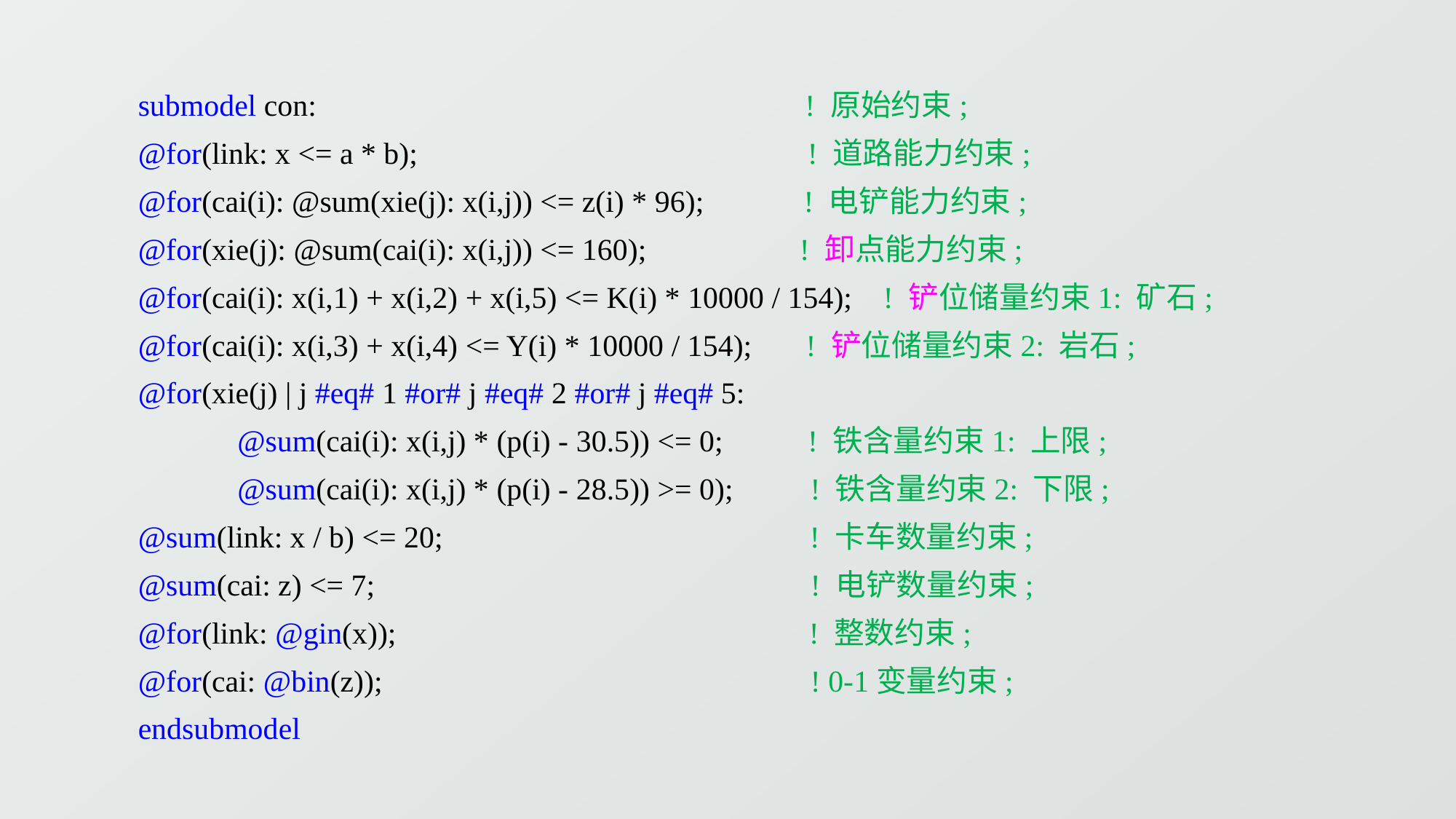

submodel con:                                                                ! 原始约束;
@for(link: x <= a * b);                                                   ! 道路能力约束;
@for(cai(i): @sum(xie(j): x(i,j)) <= z(i) * 96);             ! 电铲能力约束;
@for(xie(j): @sum(cai(i): x(i,j)) <= 160);                    ! 卸点能力约束;
@for(cai(i): x(i,1) + x(i,2) + x(i,5) <= K(i) * 10000 / 154);    ! 铲位储量约束1: 矿石;
@for(cai(i): x(i,3) + x(i,4) <= Y(i) * 10000 / 154);       ! 铲位储量约束2: 岩石;
@for(xie(j) | j #eq# 1 #or# j #eq# 2 #or# j #eq# 5:
             @sum(cai(i): x(i,j) * (p(i) - 30.5)) <= 0;           ! 铁含量约束1: 上限;
             @sum(cai(i): x(i,j) * (p(i) - 28.5)) >= 0);          ! 铁含量约束2: 下限;
@sum(link: x / b) <= 20;                                                ! 卡车数量约束;
@sum(cai: z) <= 7;                                                         ! 电铲数量约束;
@for(link: @gin(x));                                                      ! 整数约束;
@for(cai: @bin(z));                                                        ! 0-1变量约束;
endsubmodel